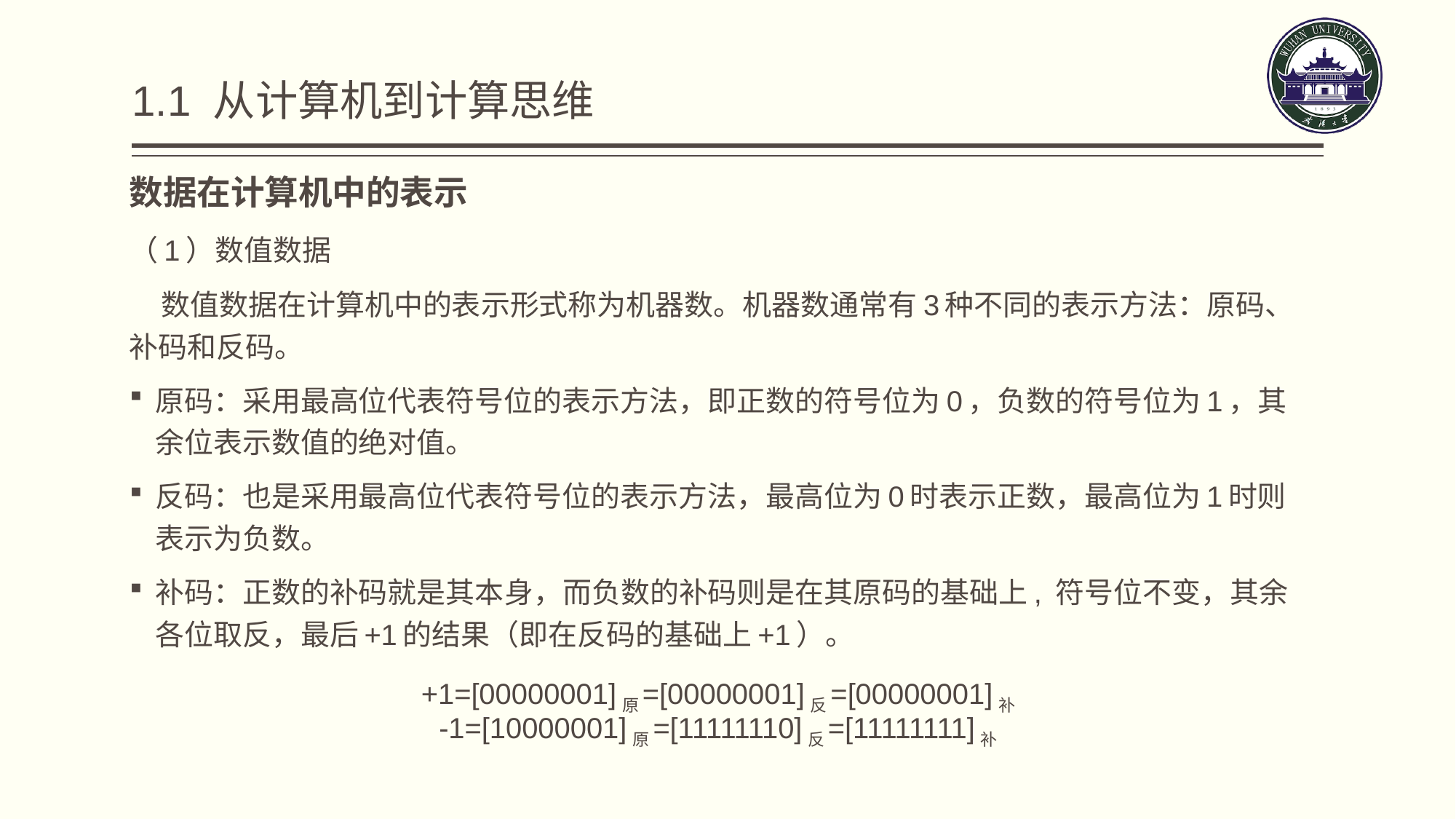

# 1.1 从计算机到计算思维
数据在计算机中的表示
（1）数值数据
    数值数据在计算机中的表示形式称为机器数。机器数通常有3种不同的表示方法：原码、补码和反码。
原码：采用最高位代表符号位的表示方法，即正数的符号位为0，负数的符号位为1，其余位表示数值的绝对值。
反码：也是采用最高位代表符号位的表示方法，最高位为0时表示正数，最高位为1时则表示为负数。
补码：正数的补码就是其本身，而负数的补码则是在其原码的基础上, 符号位不变，其余各位取反，最后+1的结果（即在反码的基础上+1）。
 +1=[00000001]原=[00000001]反=[00000001]补
 -1=[10000001]原=[11111110]反=[11111111]补